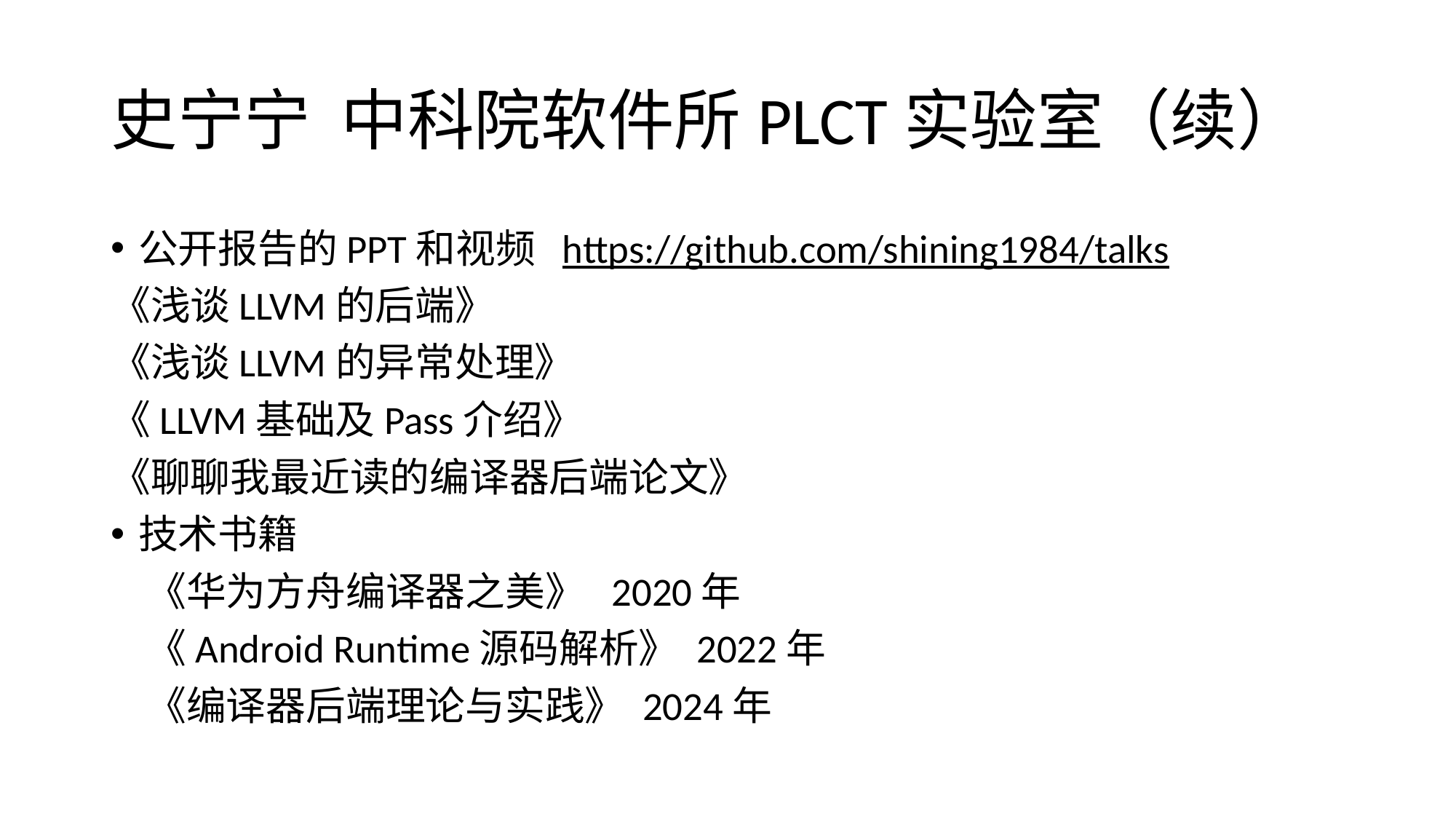

# 史宁宁  中科院软件所PLCT实验室（续）
公开报告的PPT和视频  https://github.com/shining1984/talks
《浅谈LLVM的后端》
《浅谈LLVM的异常处理》
《LLVM基础及Pass介绍》
《聊聊我最近读的编译器后端论文》
技术书籍
   《华为方舟编译器之美》  2020年
   《Android Runtime源码解析》 2022年
   《编译器后端理论与实践》 2024年